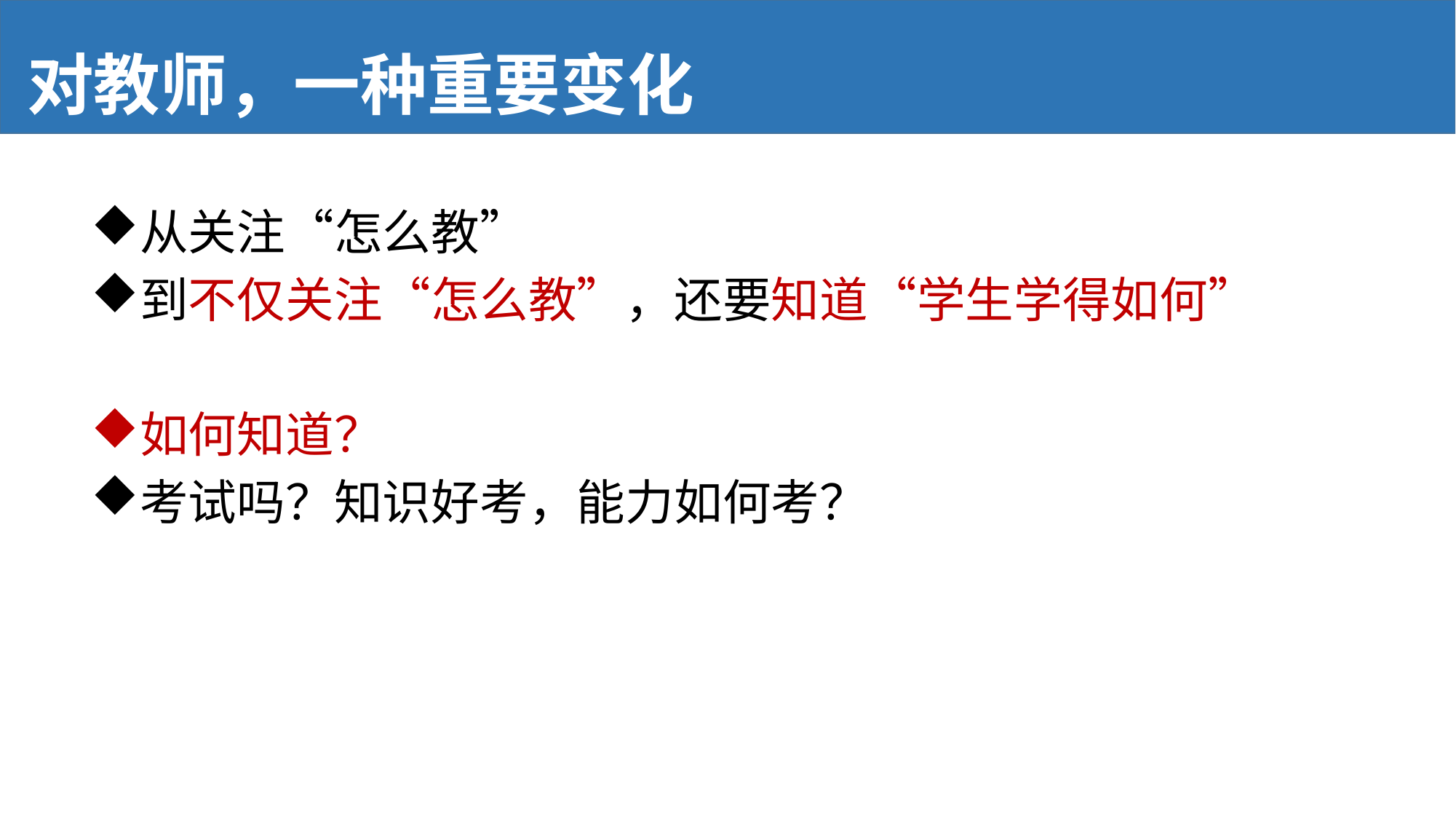

# 对教师，一种重要变化
从关注“怎么教”
到不仅关注“怎么教”，还要知道“学生学得如何”

如何知道？
考试吗？知识好考，能力如何考？